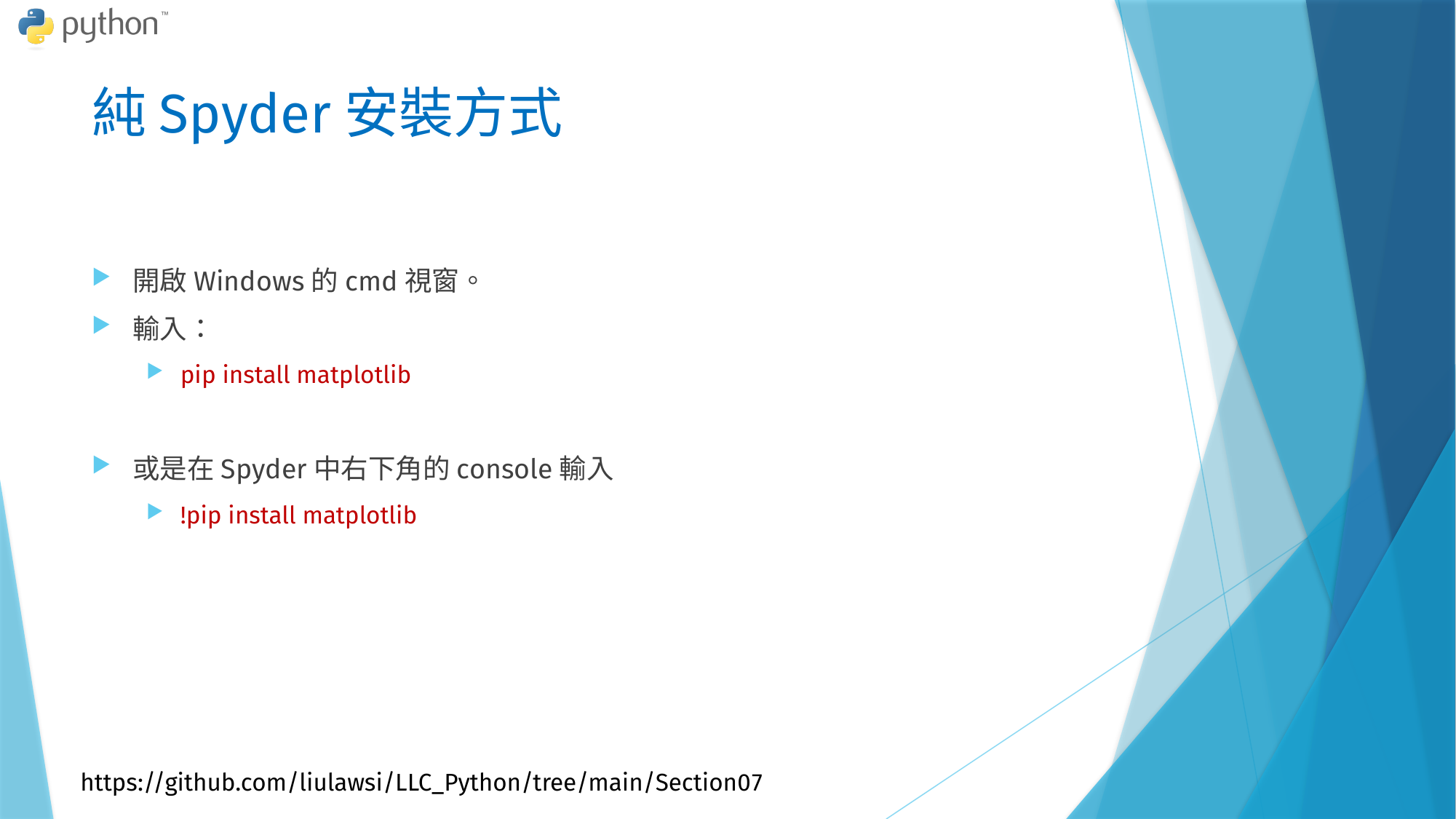

# 純Spyder安裝方式
開啟Windows的cmd視窗。
輸入：
pip install matplotlib

或是在Spyder中右下角的console輸入
!pip install matplotlib